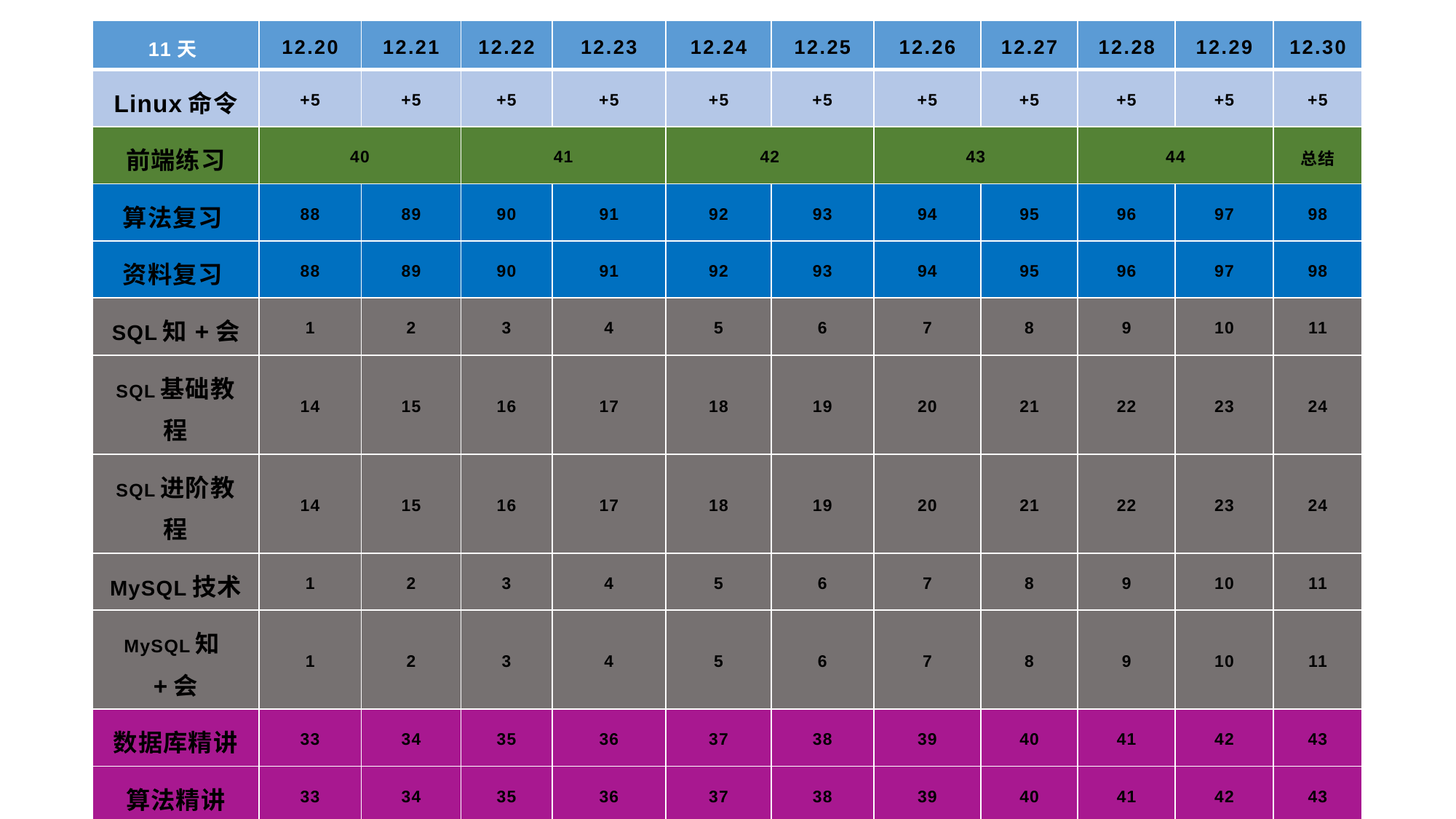

| 11天 | 12.20 | 12.21 | 12.22 | 12.23 | 12.24 | 12.25 | 12.26 | 12.27 | 12.28 | 12.29 | 12.30 |
| --- | --- | --- | --- | --- | --- | --- | --- | --- | --- | --- | --- |
| Linux命令 | +5 | +5 | +5 | +5 | +5 | +5 | +5 | +5 | +5 | +5 | +5 |
| 前端练习 | 40 |  | 41 |  | 42 |  | 43 |  | 44 |  | 总结 |
| 算法复习 | 88 | 89 | 90 | 91 | 92 | 93 | 94 | 95 | 96 | 97 | 98 |
| 资料复习 | 88 | 89 | 90 | 91 | 92 | 93 | 94 | 95 | 96 | 97 | 98 |
| SQL知+会 | 1 | 2 | 3 | 4 | 5 | 6 | 7 | 8 | 9 | 10 | 11 |
| SQL基础教程 | 14 | 15 | 16 | 17 | 18 | 19 | 20 | 21 | 22 | 23 | 24 |
| SQL进阶教程 | 14 | 15 | 16 | 17 | 18 | 19 | 20 | 21 | 22 | 23 | 24 |
| MySQL技术 | 1 | 2 | 3 | 4 | 5 | 6 | 7 | 8 | 9 | 10 | 11 |
| MySQL知+会 | 1 | 2 | 3 | 4 | 5 | 6 | 7 | 8 | 9 | 10 | 11 |
| 数据库精讲 | 33 | 34 | 35 | 36 | 37 | 38 | 39 | 40 | 41 | 42 | 43 |
| 算法精讲 | 33 | 34 | 35 | 36 | 37 | 38 | 39 | 40 | 41 | 42 | 43 |
| JQFY项目 | ☺ | ☺ | \* | ☺ | ☺ | ☺ | ☺ | ☺ | ☺ | \* | ☺ |
| Python100天 | 96 |  | 97 |  | 98 |  | 99 |  | 100 |  |  |
| 晚间Django | 85 | 86 | 87 | 88 | 89 | 90 | 91 | 92 | 93 | 94 | 95 |